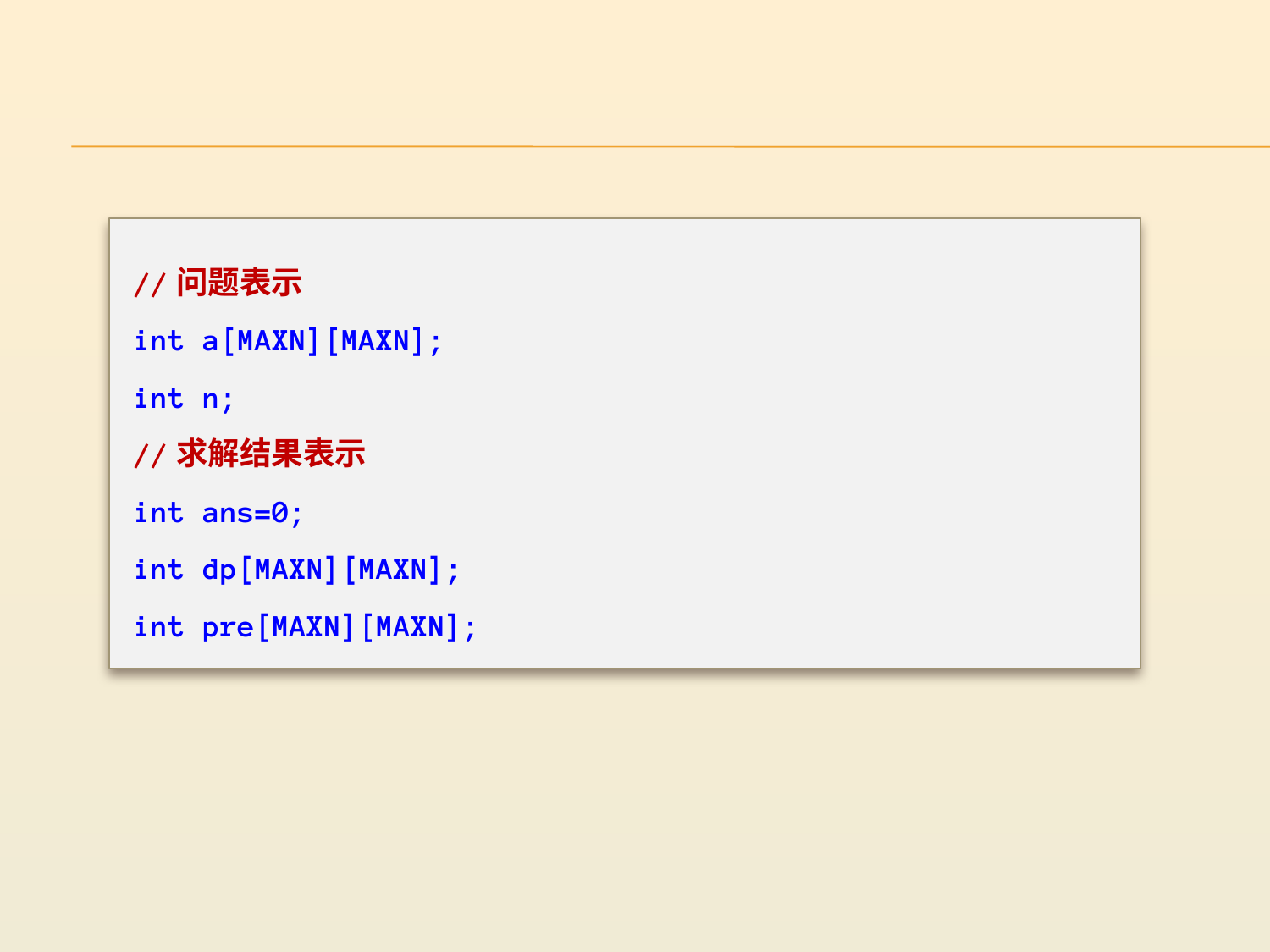

//问题表示
int a[MAXN][MAXN];
int n;
//求解结果表示
int ans=0;
int dp[MAXN][MAXN];
int pre[MAXN][MAXN];